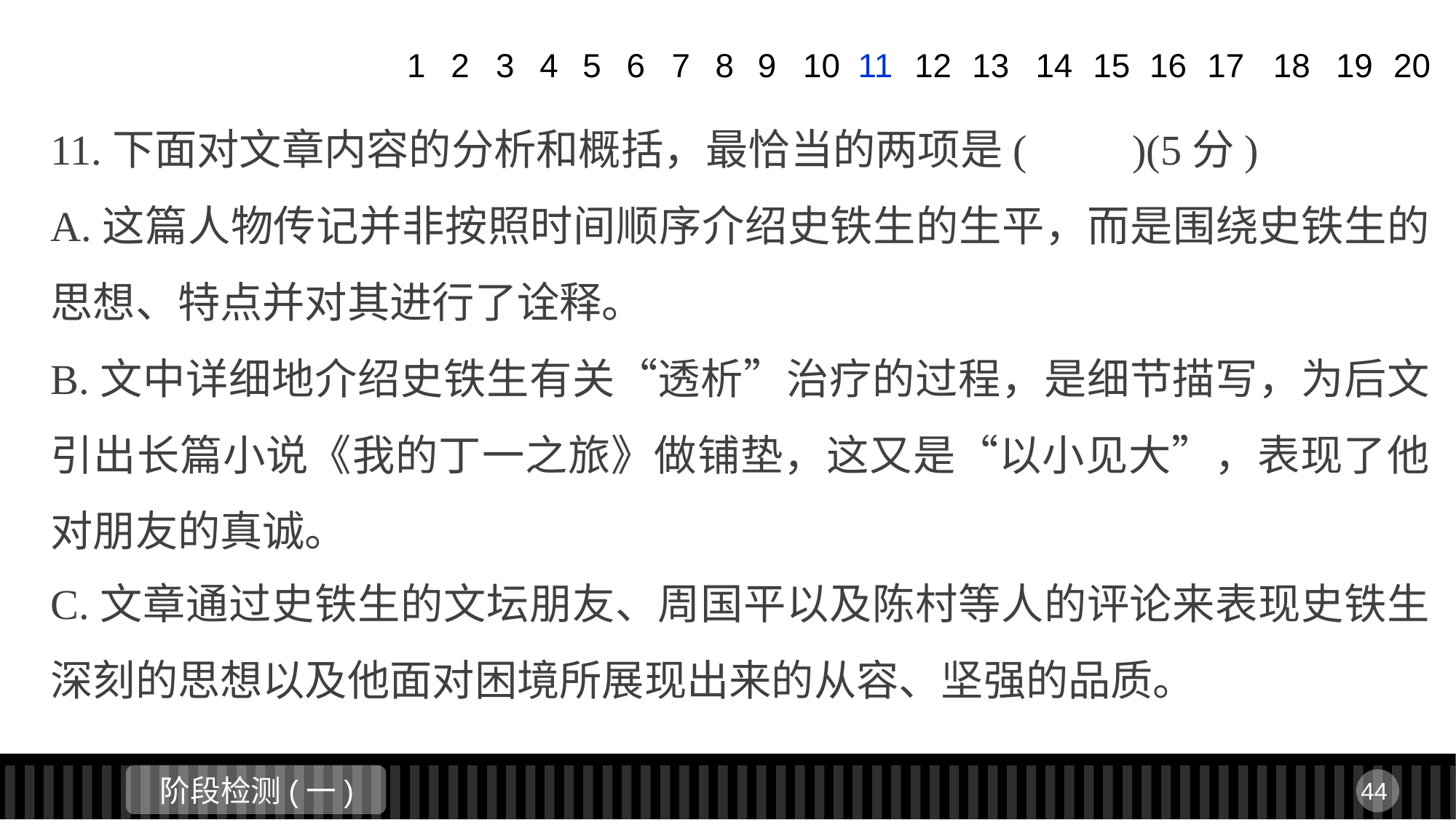

1
2
3
4
5
6
7
8
9
11
12
13
14
15
16
17
18
19
20
10
11.下面对文章内容的分析和概括，最恰当的两项是(　　)(5分)
A.这篇人物传记并非按照时间顺序介绍史铁生的生平，而是围绕史铁生的思想、特点并对其进行了诠释。
B.文中详细地介绍史铁生有关“透析”治疗的过程，是细节描写，为后文引出长篇小说《我的丁一之旅》做铺垫，这又是“以小见大”，表现了他对朋友的真诚。
C.文章通过史铁生的文坛朋友、周国平以及陈村等人的评论来表现史铁生深刻的思想以及他面对困境所展现出来的从容、坚强的品质。